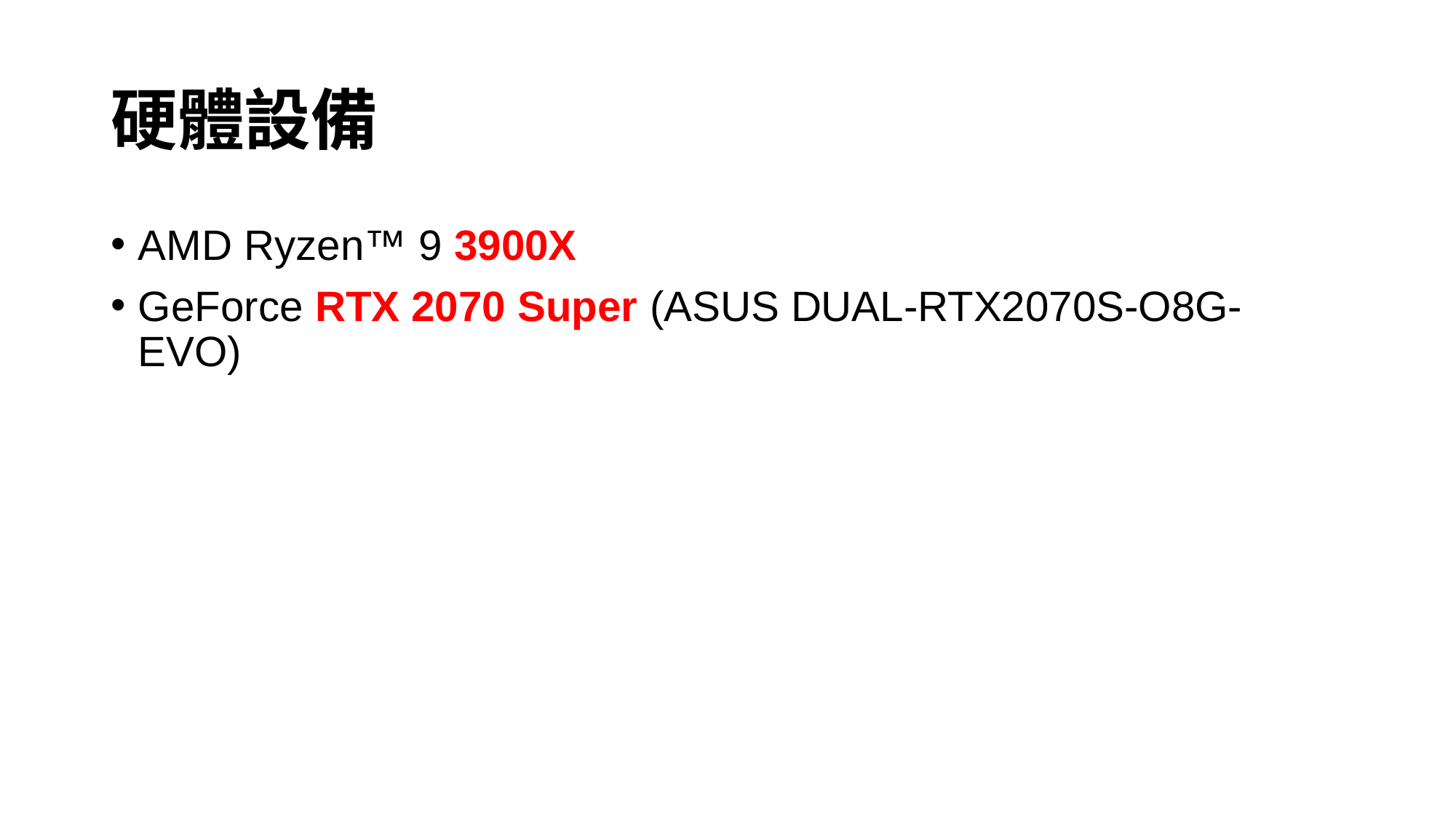

# 硬體設備
AMD Ryzen™ 9 3900X
GeForce RTX 2070 Super (ASUS DUAL-RTX2070S-O8G-EVO)